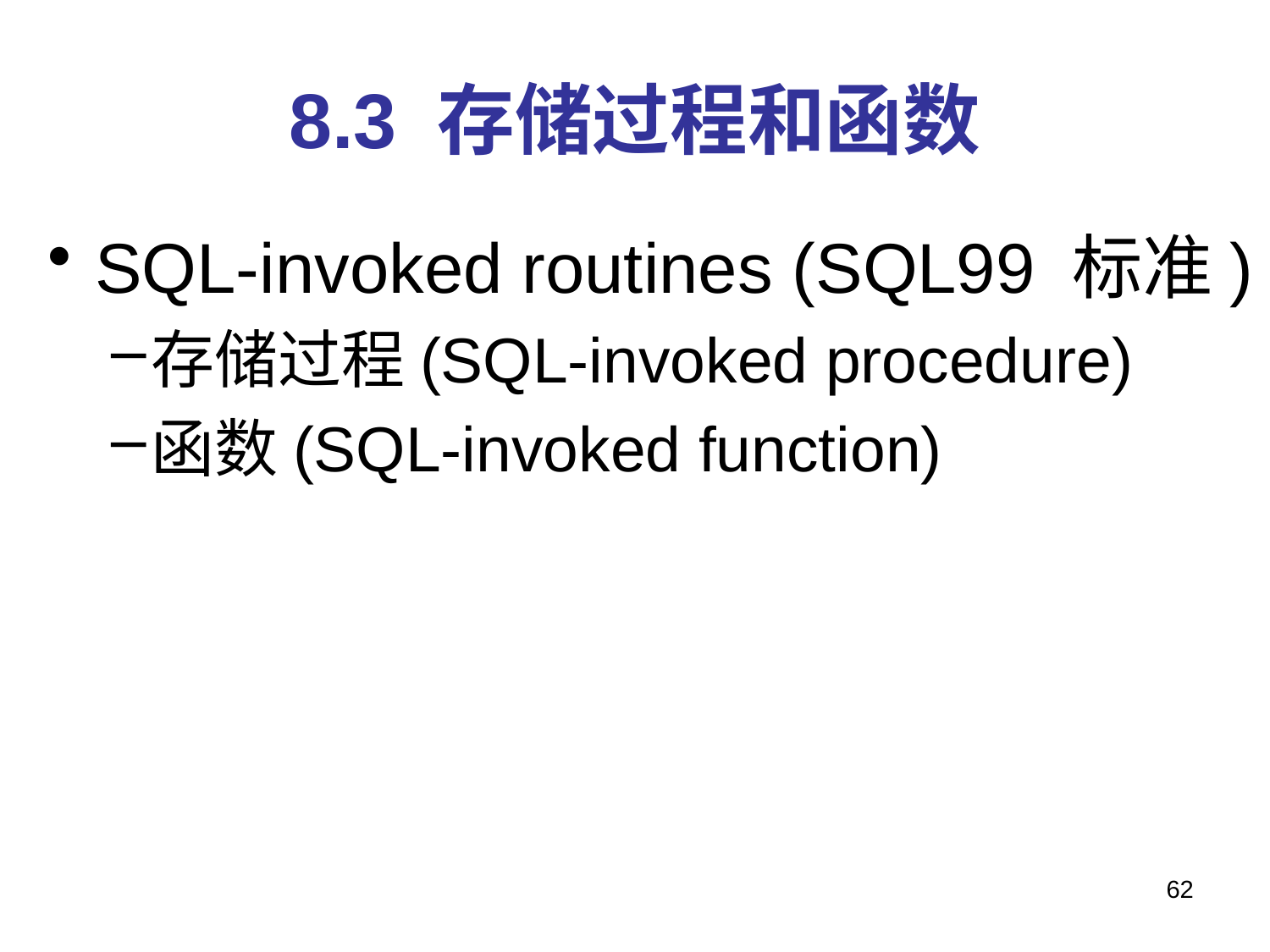

# 8.3 存储过程和函数
SQL-invoked routines (SQL99 标准)
存储过程(SQL-invoked procedure)
函数(SQL-invoked function)

62